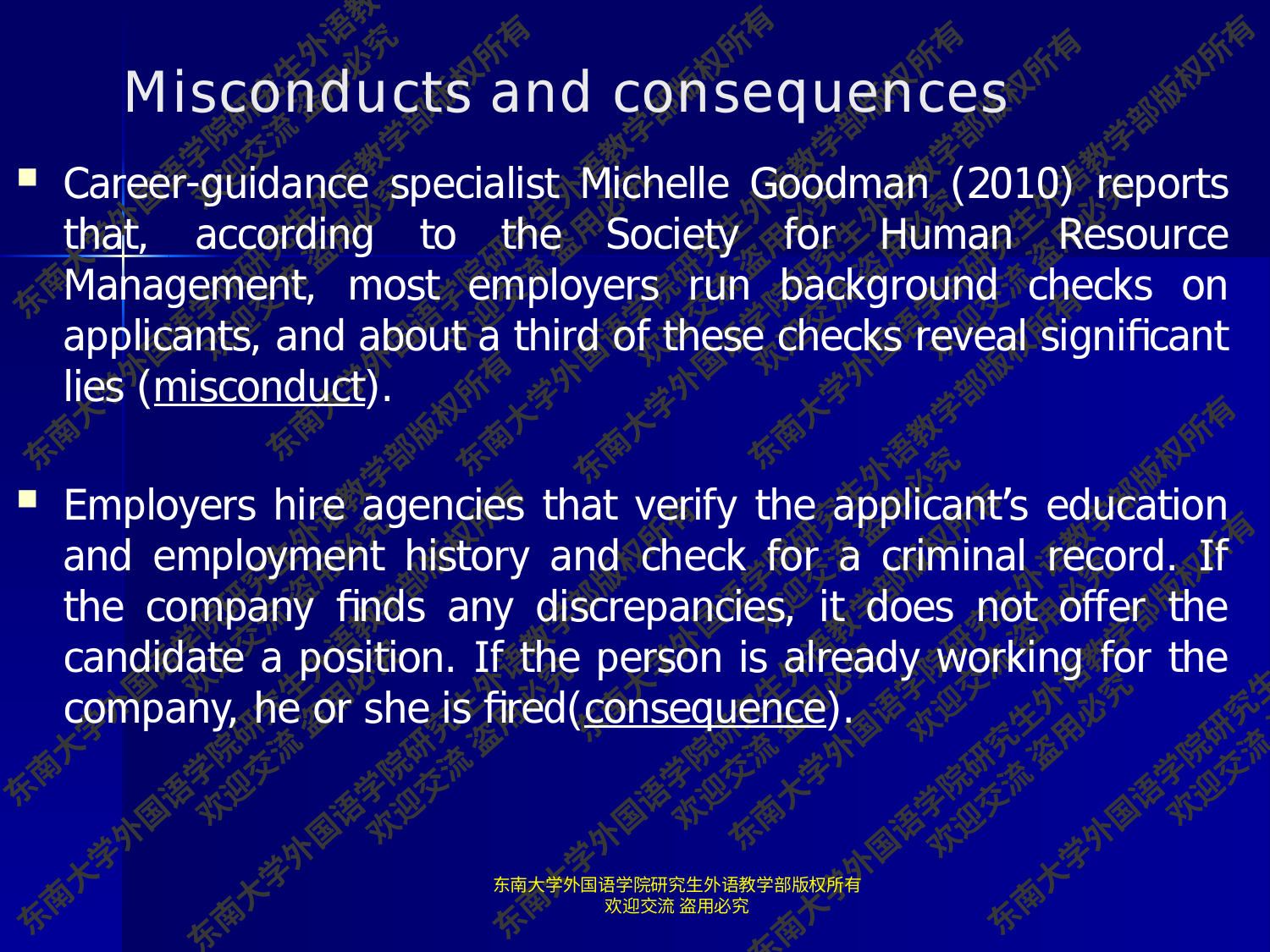

# Misconducts and consequences
Career-guidance specialist Michelle Goodman (2010) reports that, according to the Society for Human Resource Management, most employers run background checks on applicants, and about a third of these checks reveal significant lies (misconduct).

Employers hire agencies that verify the applicant’s education and employment history and check for a criminal record. If the company finds any discrepancies, it does not offer the candidate a position. If the person is already working for the company, he or she is fired(consequence).

东南大学外国语学院研究生外语教学部版权所有 欢迎交流 盗用必究